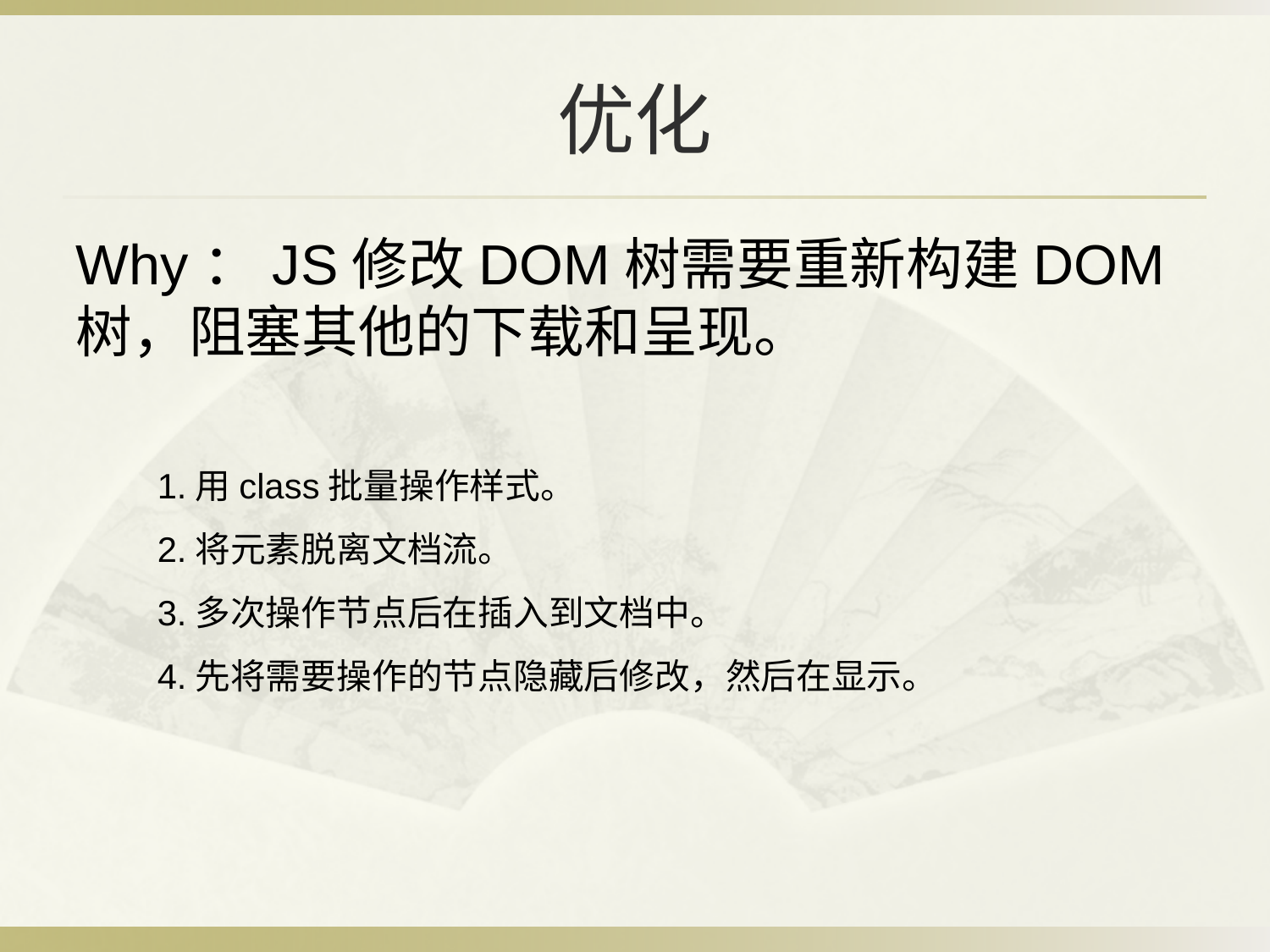

# 优化
Why：JS修改DOM树需要重新构建DOM树，阻塞其他的下载和呈现。
1.用class批量操作样式。
2.将元素脱离文档流。
3.多次操作节点后在插入到文档中。
4.先将需要操作的节点隐藏后修改，然后在显示。